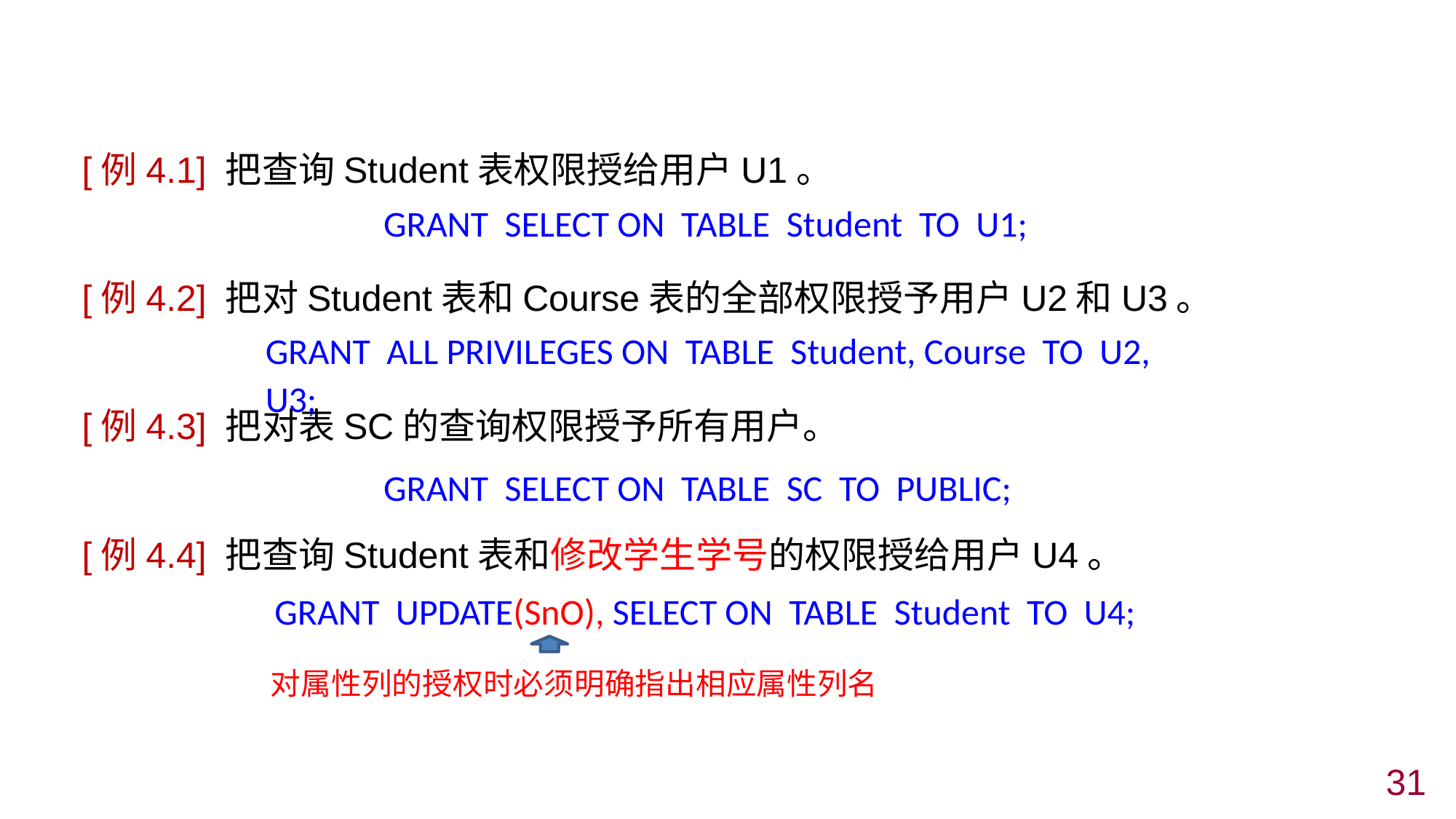

#
[例4.1] 把查询Student表权限授给用户U1。

[例4.2] 把对Student表和Course表的全部权限授予用户U2和U3。

[例4.3] 把对表SC的查询权限授予所有用户。

[例4.4] 把查询Student表和修改学生学号的权限授给用户U4。

GRANT  SELECT ON  TABLE  Student  TO  U1;
GRANT  ALL PRIVILEGES ON  TABLE  Student, Course  TO  U2, U3;
GRANT  SELECT ON  TABLE  SC  TO  PUBLIC;
GRANT  UPDATE(SnO), SELECT ON  TABLE  Student  TO  U4;

对属性列的授权时必须明确指出相应属性列名
31